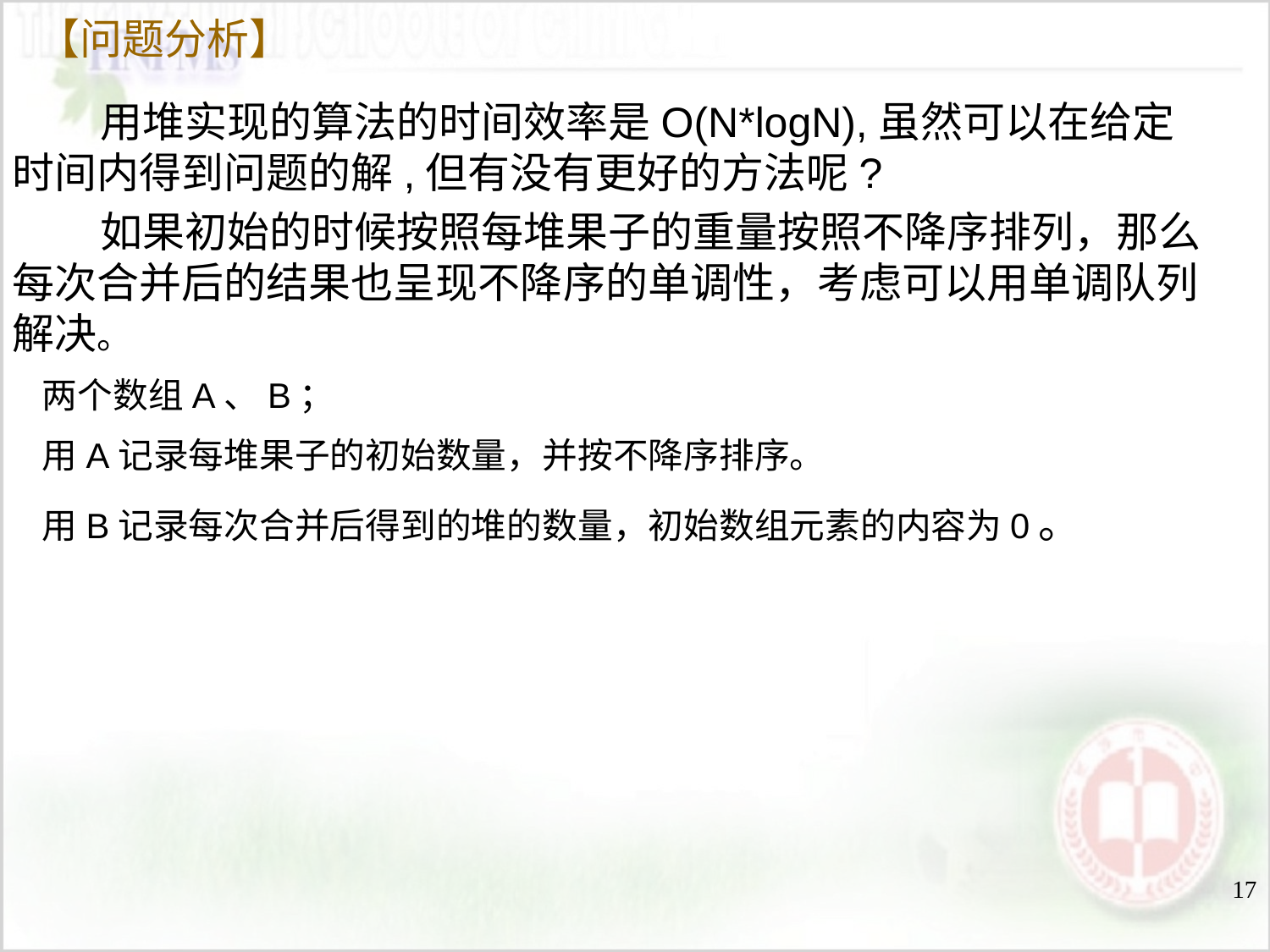

# 【问题分析】
用堆实现的算法的时间效率是O(N*logN),虽然可以在给定时间内得到问题的解,但有没有更好的方法呢?
如果初始的时候按照每堆果子的重量按照不降序排列，那么每次合并后的结果也呈现不降序的单调性，考虑可以用单调队列解决。
两个数组A、B；
用A记录每堆果子的初始数量，并按不降序排序。
用B记录每次合并后得到的堆的数量，初始数组元素的内容为0。
17